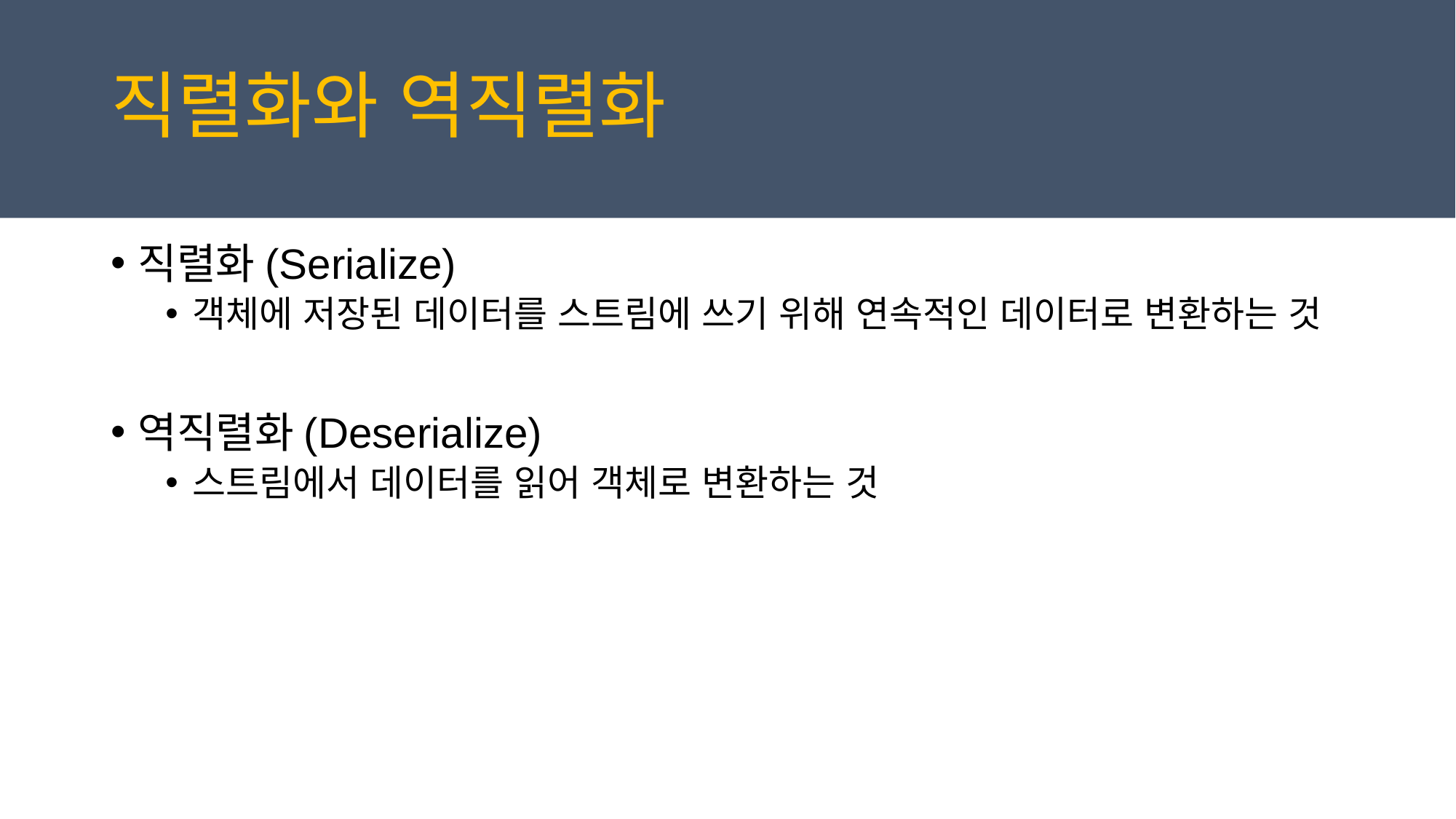

직렬화와 역직렬화
직렬화(Serialize)
객체에 저장된 데이터를 스트림에 쓰기 위해 연속적인 데이터로 변환하는 것

역직렬화(Deserialize)
스트림에서 데이터를 읽어 객체로 변환하는 것